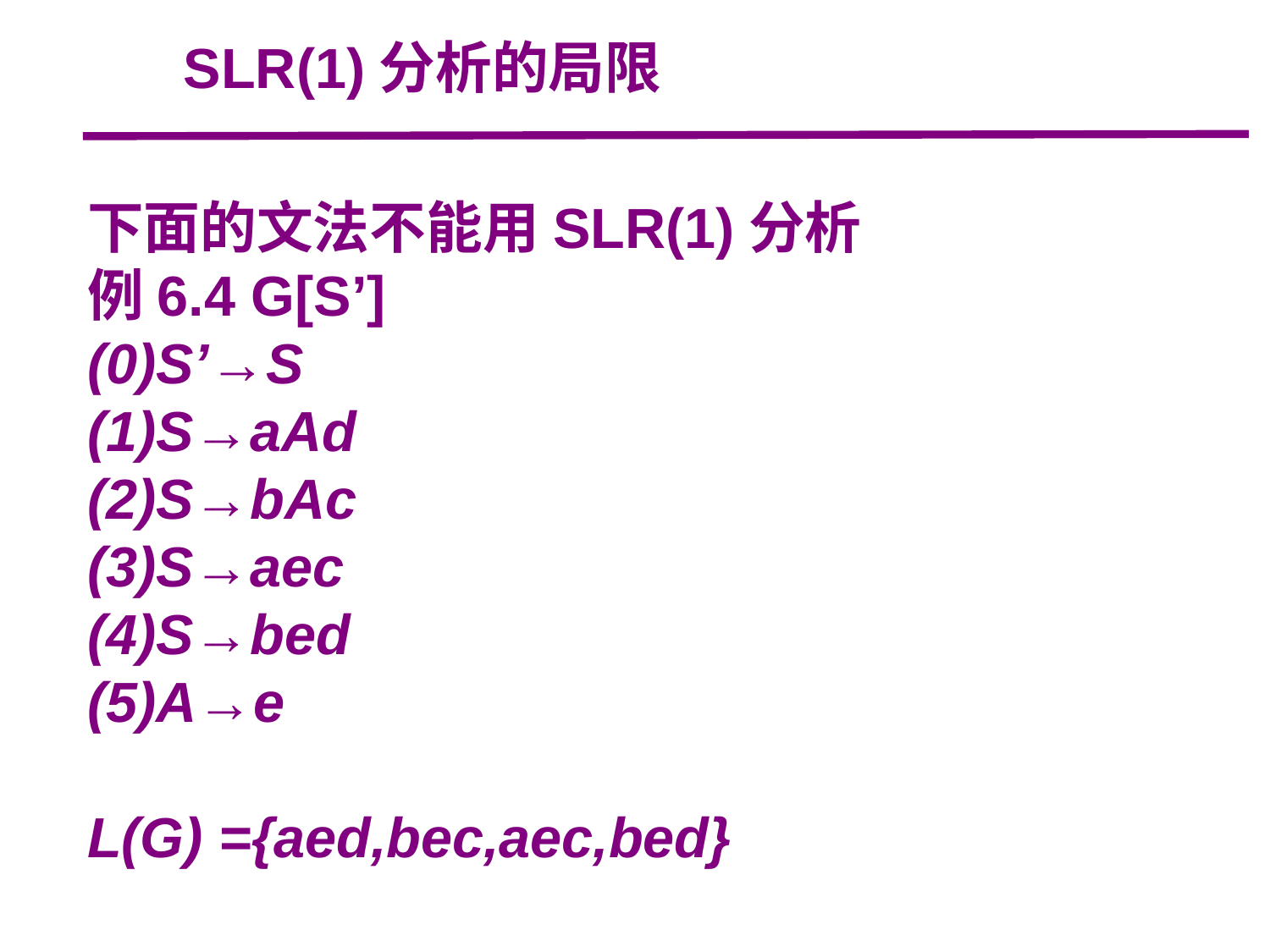

SLR(1)分析的局限
下面的文法不能用SLR(1)分析
例6.4 G[S’]
(0)S’→S
(1)S→aAd
(2)S→bAc
(3)S→aec
(4)S→bed
(5)A→e

L(G) ={aed,bec,aec,bed}